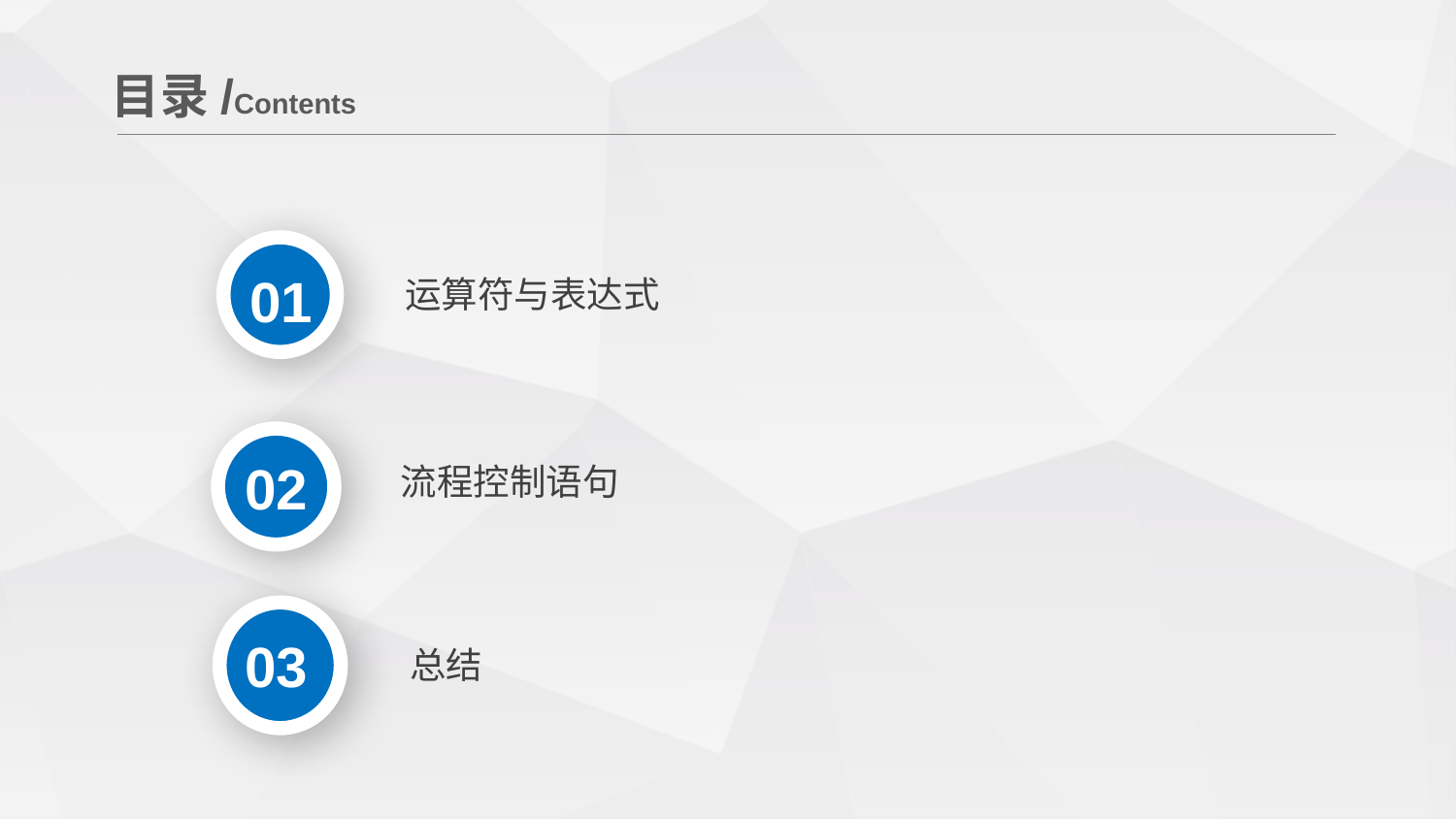

目录/Contents

01
运算符与表达式

02
流程控制语句

03
总结